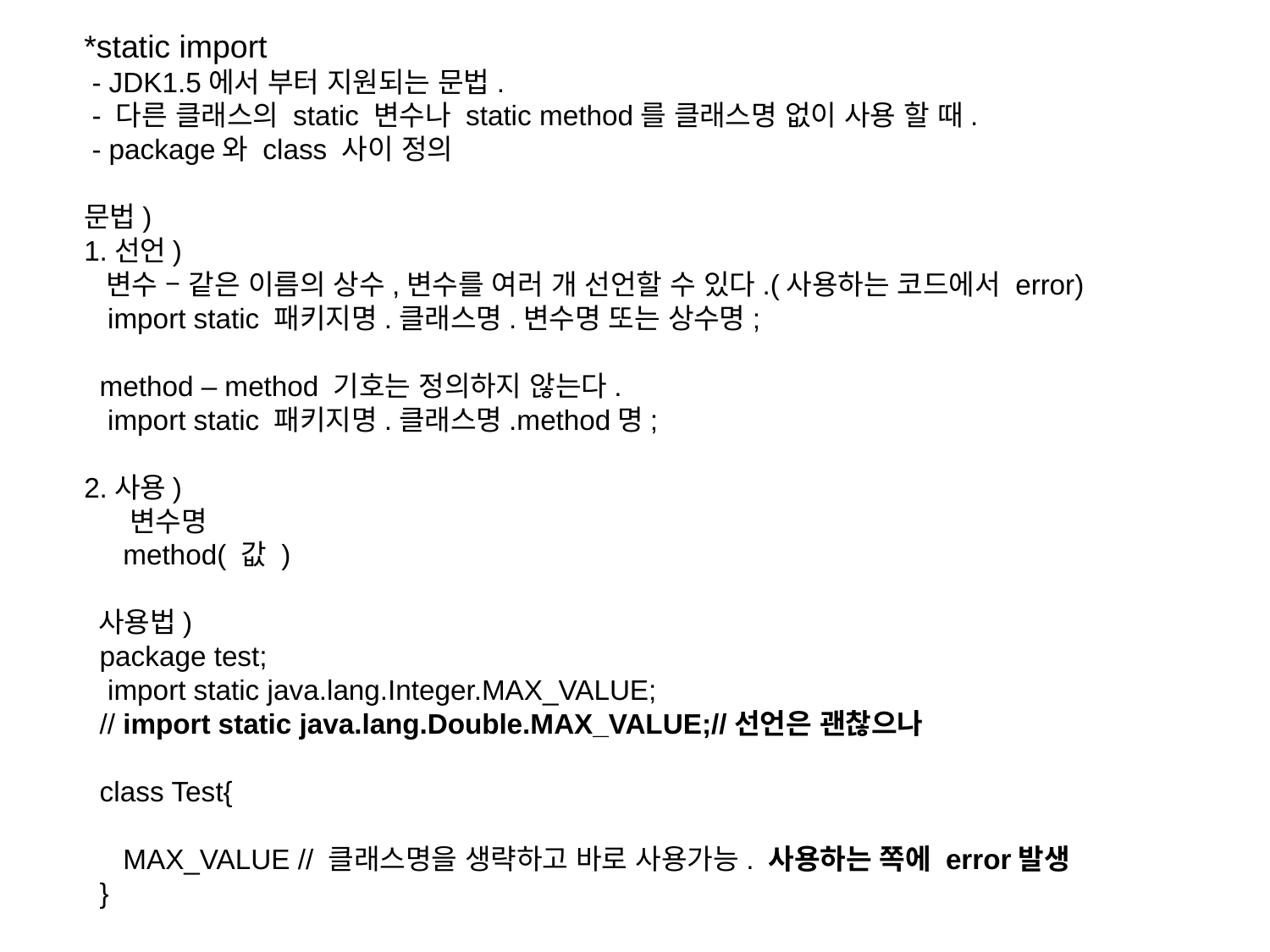

*static import
 - JDK1.5에서 부터 지원되는 문법.
 - 다른 클래스의 static 변수나 static method를 클래스명 없이 사용 할 때.
 - package와 class 사이 정의

문법)
1.선언)
  변수 – 같은 이름의 상수,변수를 여러 개 선언할 수 있다.(사용하는 코드에서 error)
   import static 패키지명.클래스명.변수명 또는 상수명;

  method – method 기호는 정의하지 않는다.
   import static 패키지명.클래스명.method명;

2.사용)
     변수명
     method( 값 )

 사용법)
  package test;
   import static java.lang.Integer.MAX_VALUE;
  // import static java.lang.Double.MAX_VALUE;//선언은 괜찮으나

  class Test{

     MAX_VALUE // 클래스명을 생략하고 바로 사용가능. 사용하는 쪽에 error발생
  }